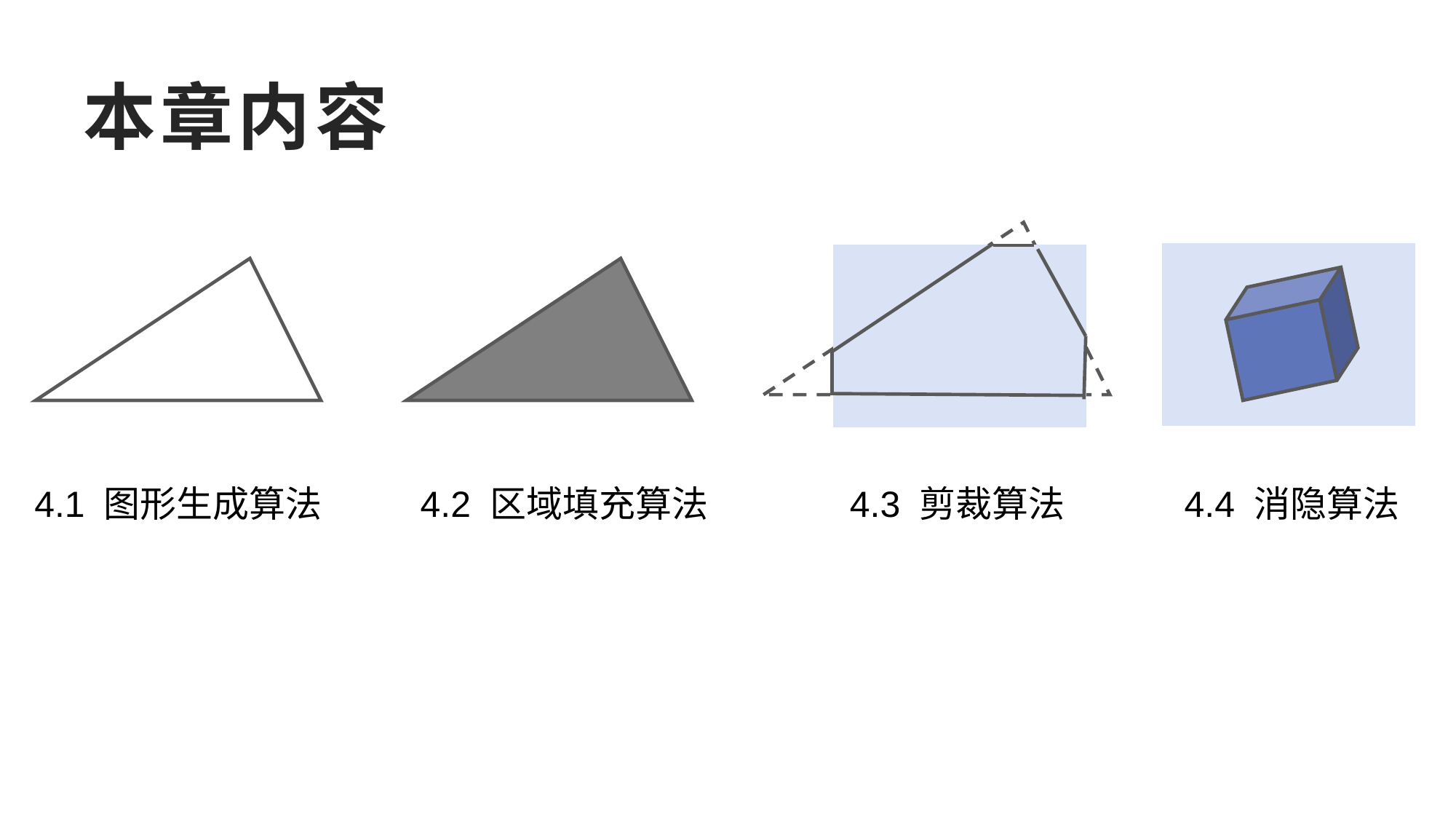

# 本章内容

4.3 剪裁算法
4.4 消隐算法
4.1 图形生成算法
4.2 区域填充算法